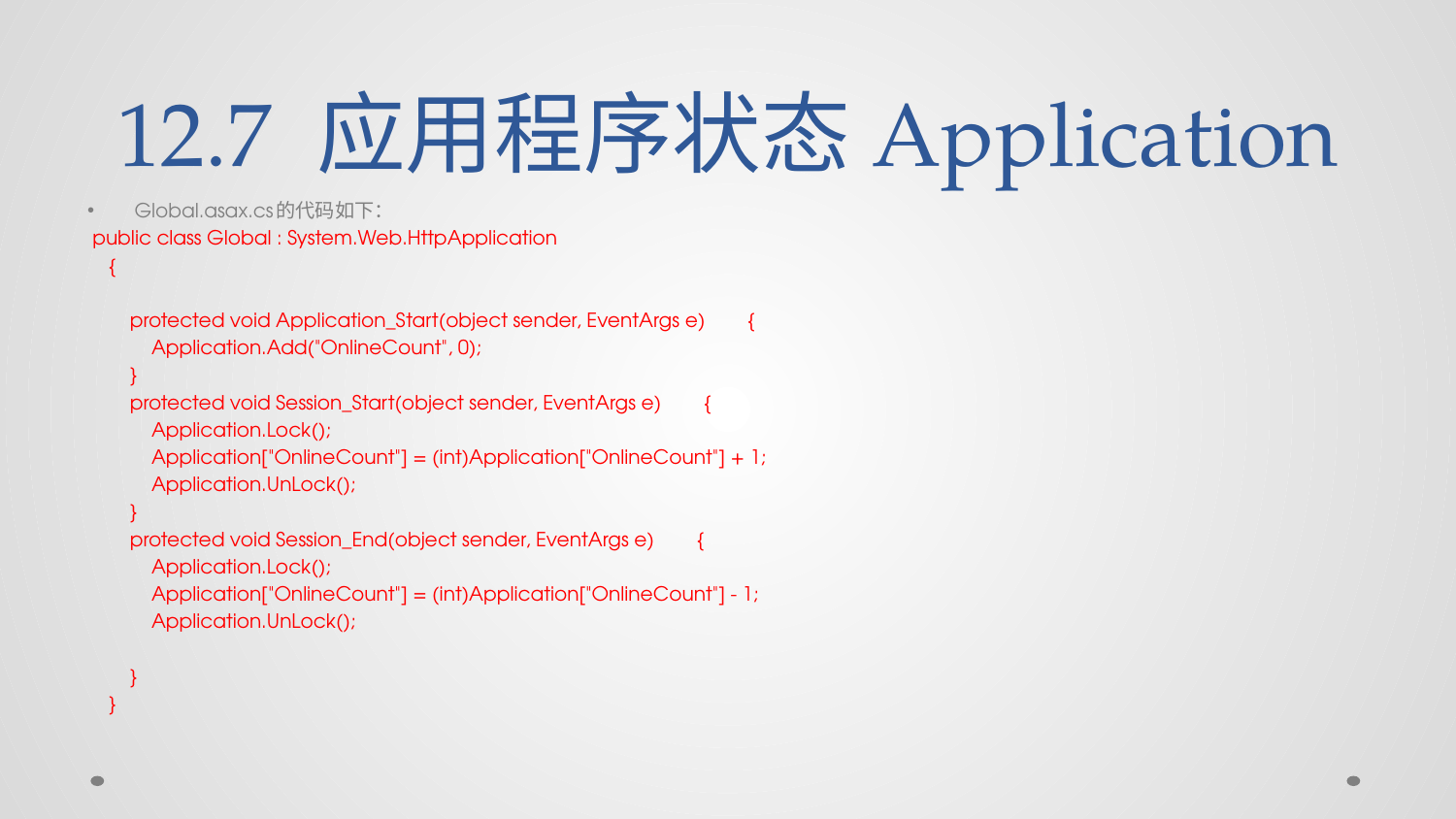

# 12.7 应用程序状态Application
Global.asax.cs的代码如下：
 public class Global : System.Web.HttpApplication
    {

        protected void Application_Start(object sender, EventArgs e)        {
            Application.Add("OnlineCount", 0);
        }
        protected void Session_Start(object sender, EventArgs e)        {
            Application.Lock();
            Application["OnlineCount"] = (int)Application["OnlineCount"] + 1;
            Application.UnLock();
        }
        protected void Session_End(object sender, EventArgs e)        {
            Application.Lock();
            Application["OnlineCount"] = (int)Application["OnlineCount"] - 1;
            Application.UnLock();

        }
    }